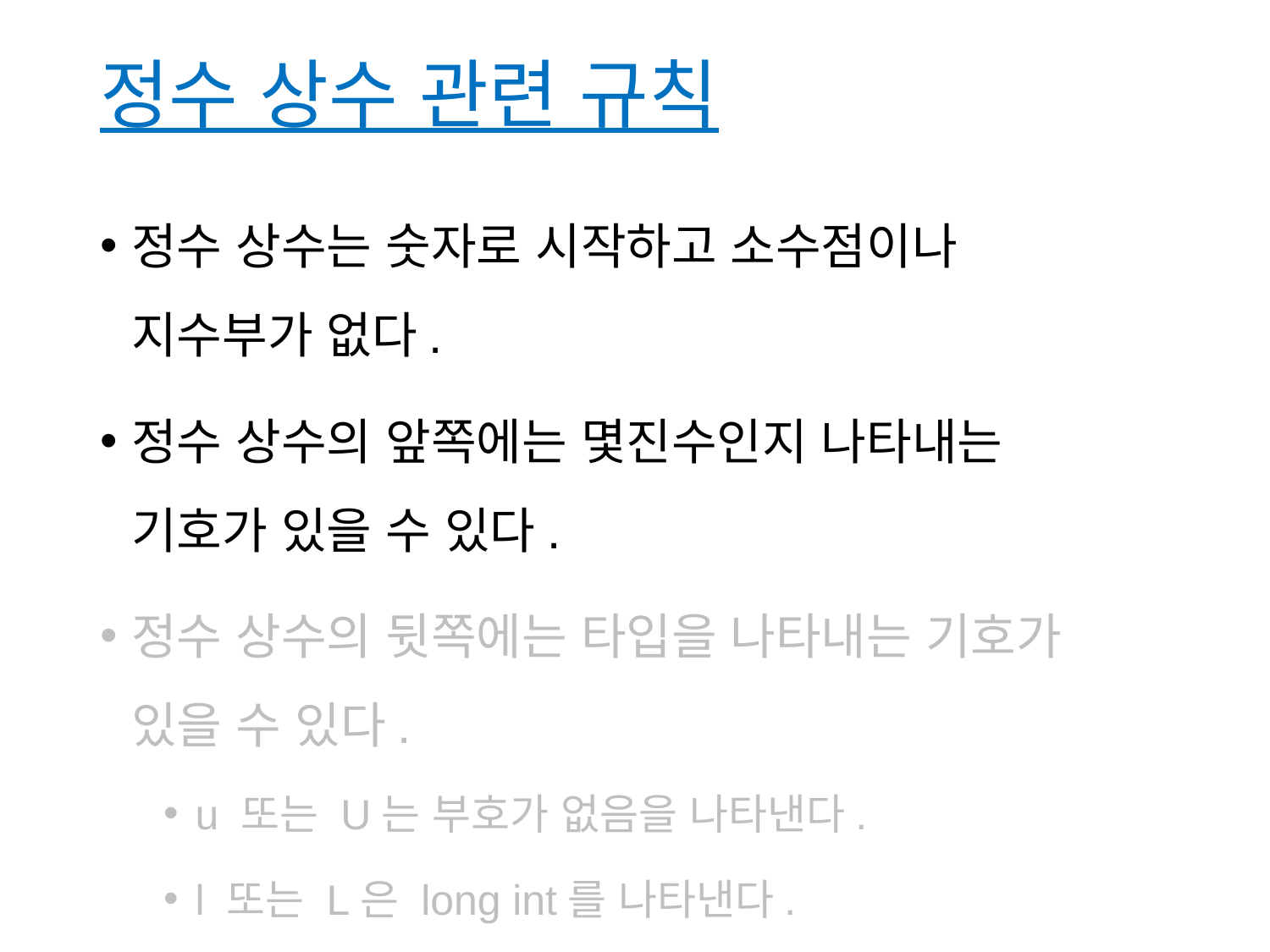

# 정수 상수 관련 규칙
정수 상수는 숫자로 시작하고 소수점이나 지수부가 없다.
정수 상수의 앞쪽에는 몇진수인지 나타내는 기호가 있을 수 있다.
정수 상수의 뒷쪽에는 타입을 나타내는 기호가 있을 수 있다.
u 또는 U는 부호가 없음을 나타낸다.
l 또는 L은 long int를 나타낸다.